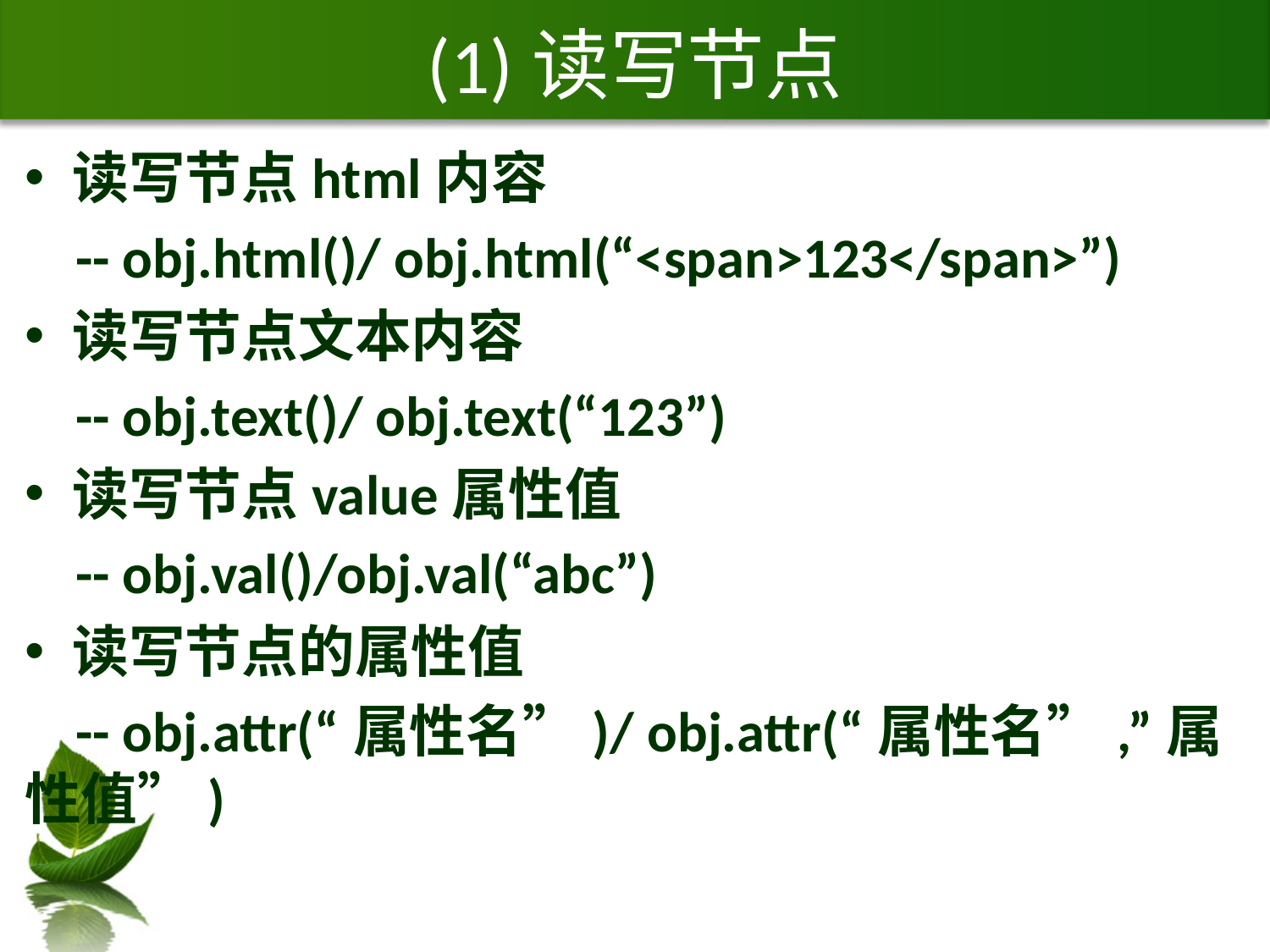

# (1)读写节点
读写节点html内容
    -- obj.html()/ obj.html(“<span>123</span>”)
读写节点文本内容
    -- obj.text()/ obj.text(“123”)
读写节点value属性值
    -- obj.val()/obj.val(“abc”)
读写节点的属性值
    -- obj.attr(“属性名”)/ obj.attr(“属性名”,”属性值”)